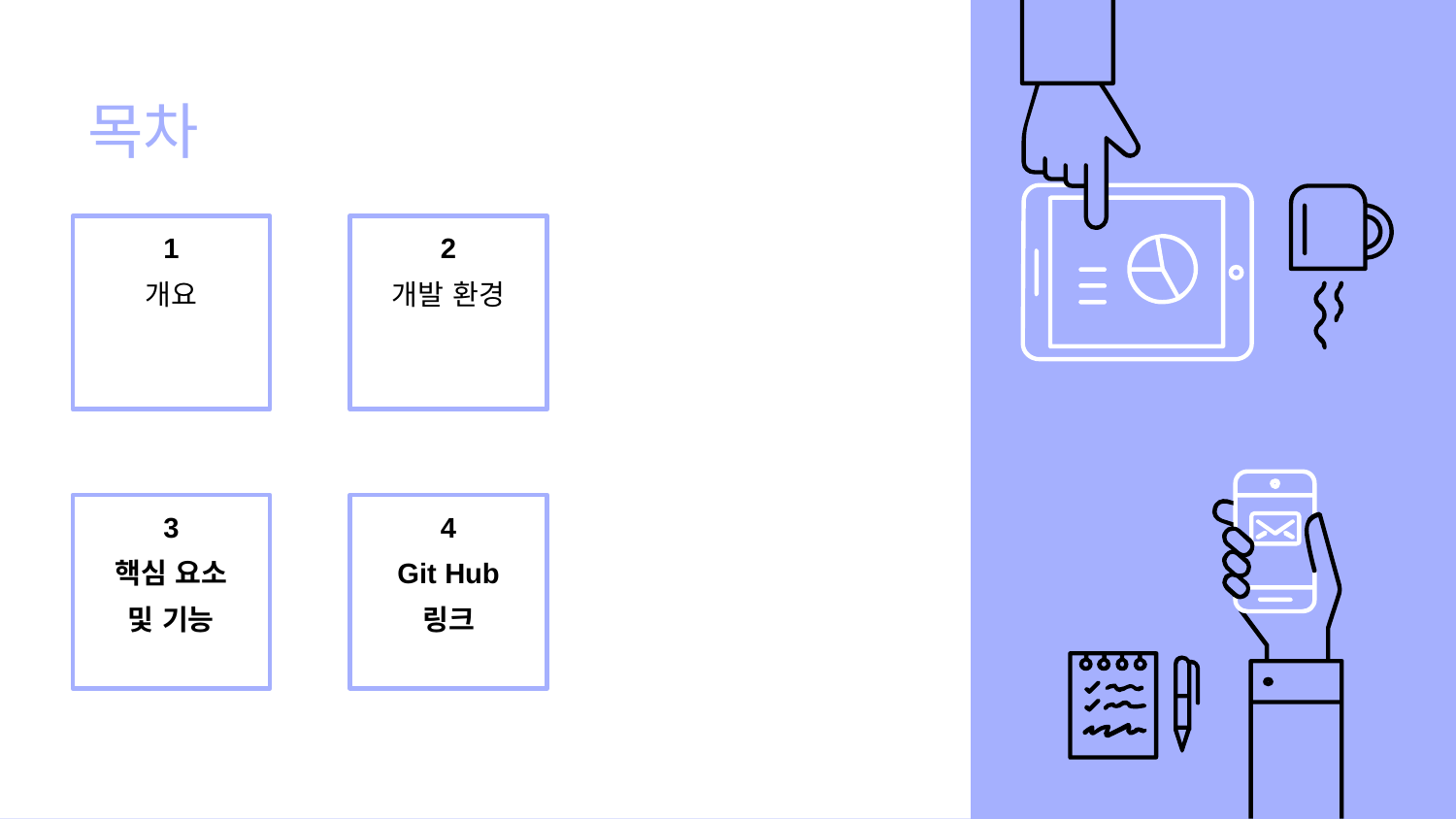

# 목차
1
개요
2
개발 환경
3
핵심 요소
및 기능
4
Git Hub
링크